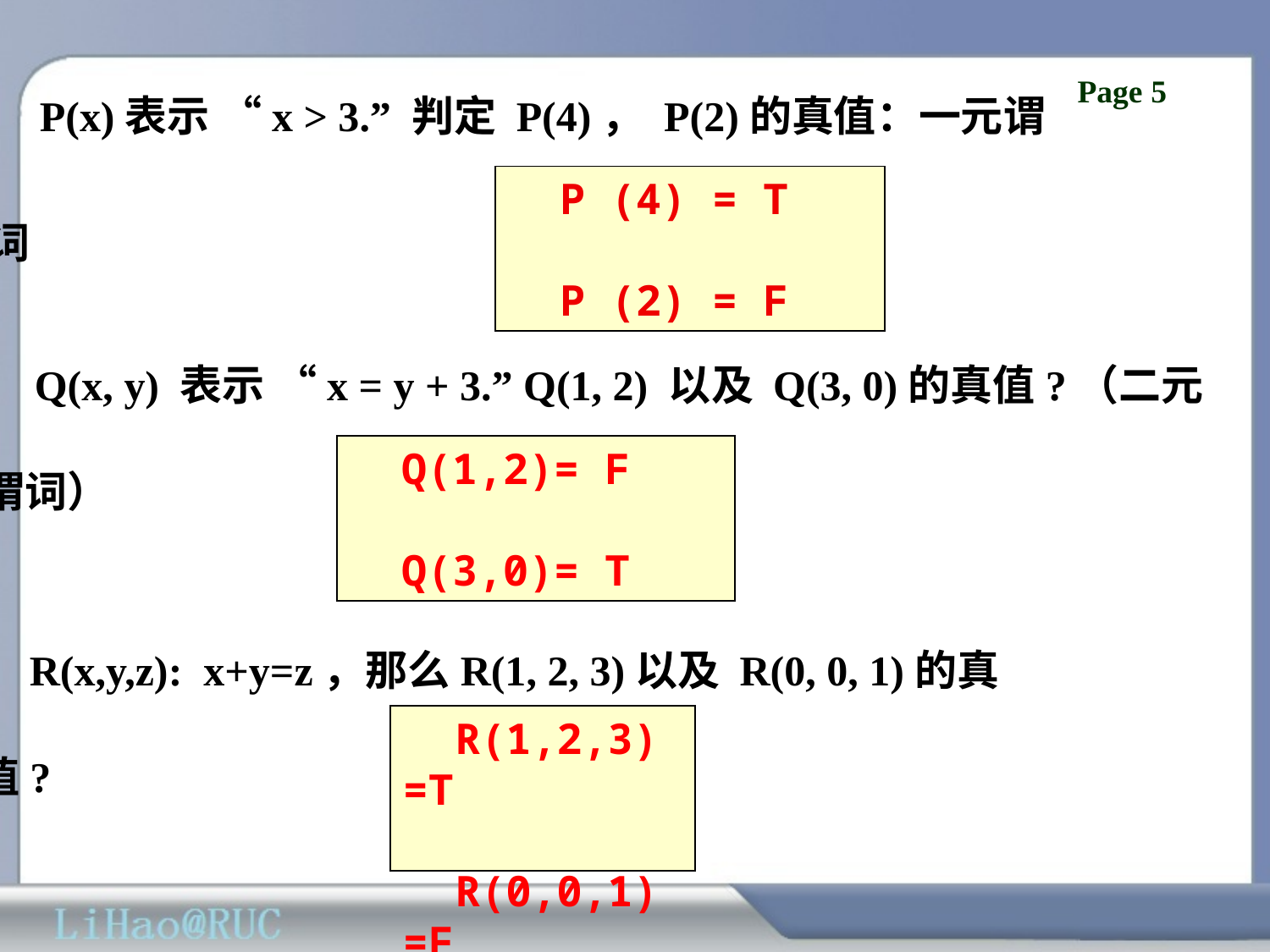

P(x)表示 “x > 3.” 判定 P(4)， P(2)的真值：一元谓词
P (4) = T

P (2) = F
Q(x, y) 表示 “x = y + 3.” Q(1, 2) 以及 Q(3, 0)的真值?（二元谓词）
Q(1,2)= F

Q(3,0)= T
R(x,y,z):  x+y=z，那么R(1, 2, 3)以及 R(0, 0, 1)的真值?
R(1,2,3)=T

R(0,0,1)=F